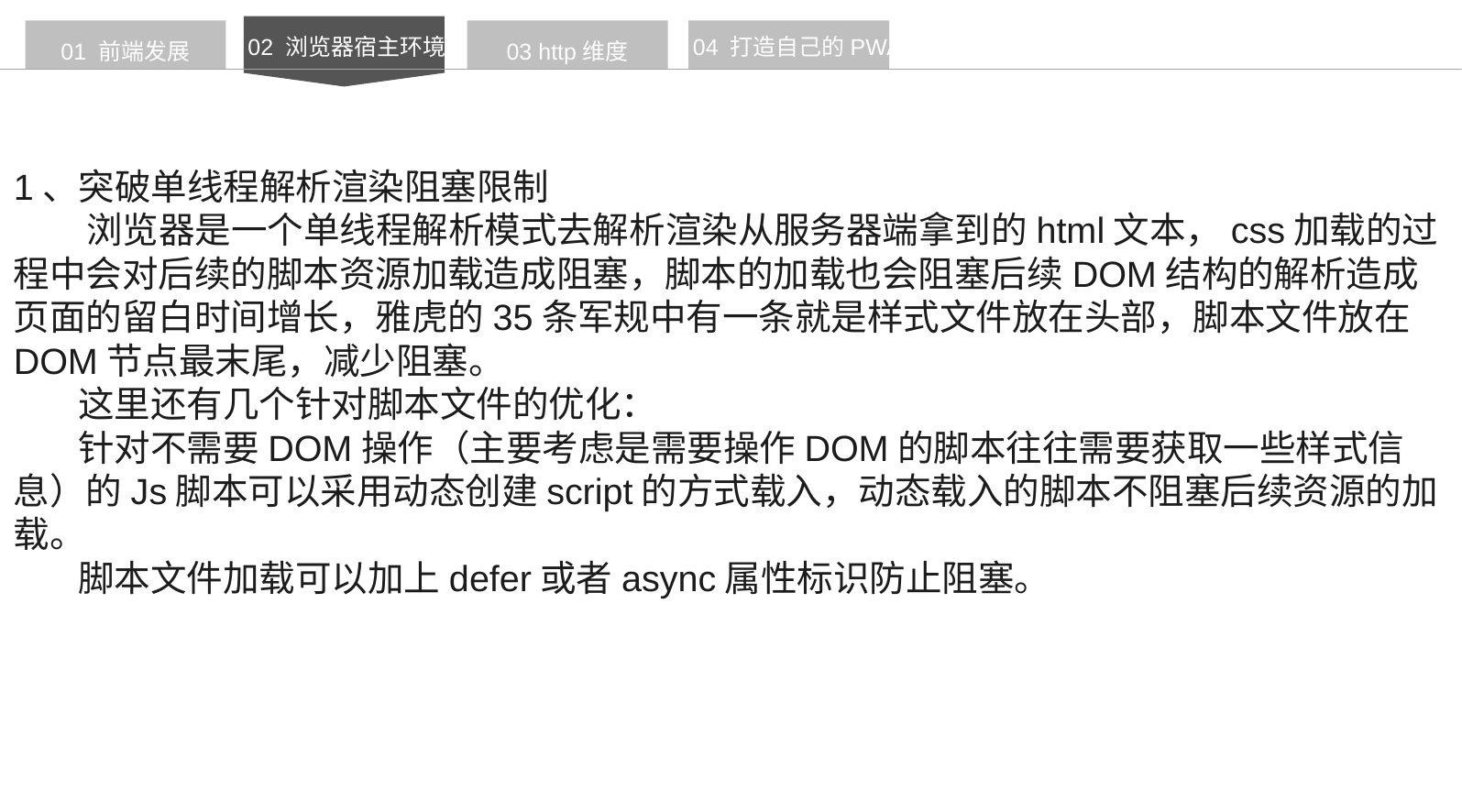

02 浏览器宿主环境

01 前端发展

03 http维度

04 打造自己的PWA
1、突破单线程解析渲染阻塞限制
        浏览器是一个单线程解析模式去解析渲染从服务器端拿到的html文本，css加载的过程中会对后续的脚本资源加载造成阻塞，脚本的加载也会阻塞后续DOM结构的解析造成页面的留白时间增长，雅虎的35条军规中有一条就是样式文件放在头部，脚本文件放在DOM节点最末尾，减少阻塞。
       这里还有几个针对脚本文件的优化：
       针对不需要DOM操作（主要考虑是需要操作DOM的脚本往往需要获取一些样式信息）的Js脚本可以采用动态创建script的方式载入，动态载入的脚本不阻塞后续资源的加载。
       脚本文件加载可以加上defer或者async属性标识防止阻塞。